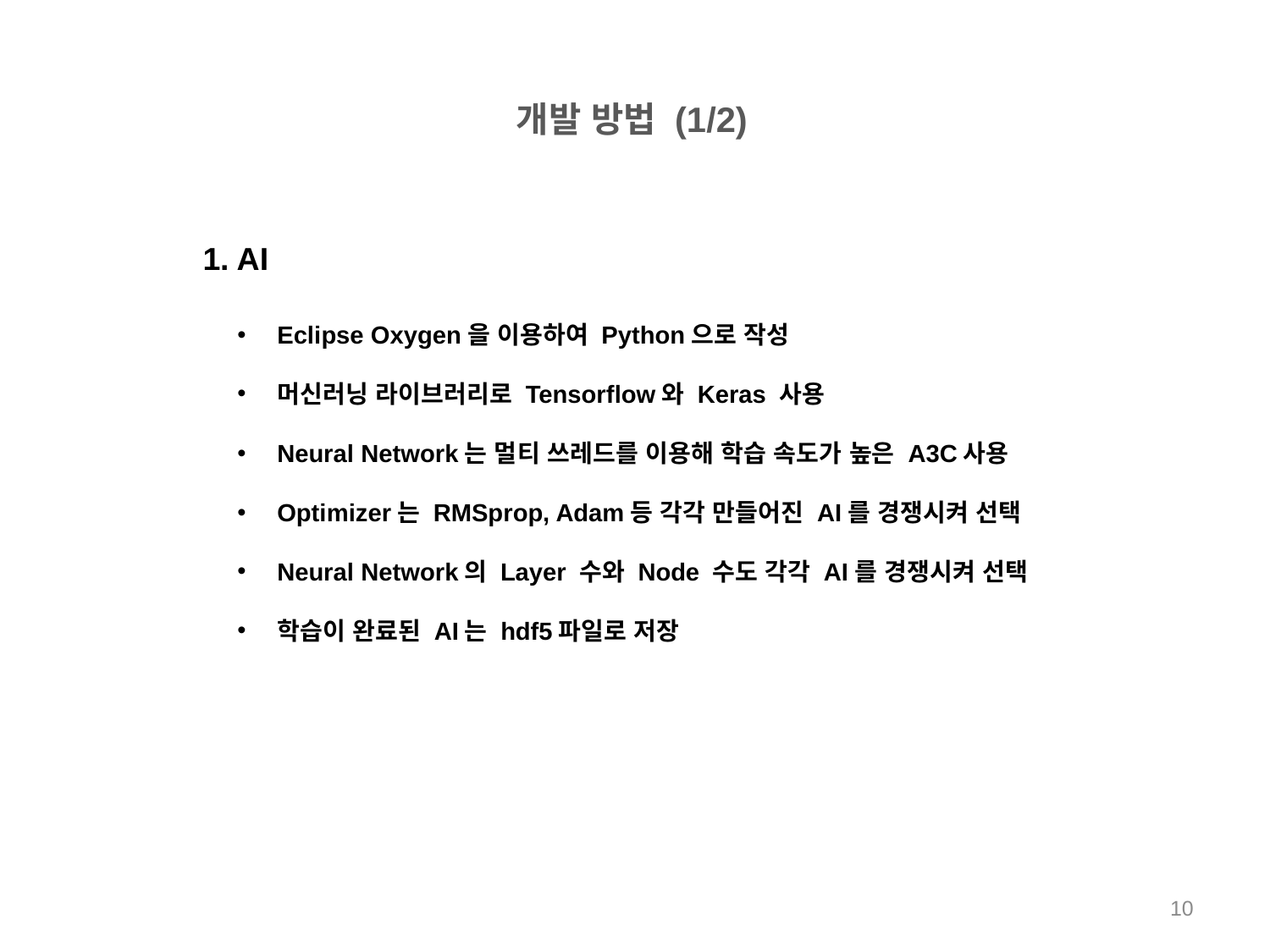

개발 방법 (1/2)
1. AI
Eclipse Oxygen을 이용하여 Python으로 작성
머신러닝 라이브러리로 Tensorflow와 Keras 사용
Neural Network는 멀티 쓰레드를 이용해 학습 속도가 높은 A3C사용
Optimizer는 RMSprop, Adam등 각각 만들어진 AI를 경쟁시켜 선택
Neural Network의 Layer 수와 Node 수도 각각 AI를 경쟁시켜 선택
학습이 완료된 AI는 hdf5파일로 저장
10